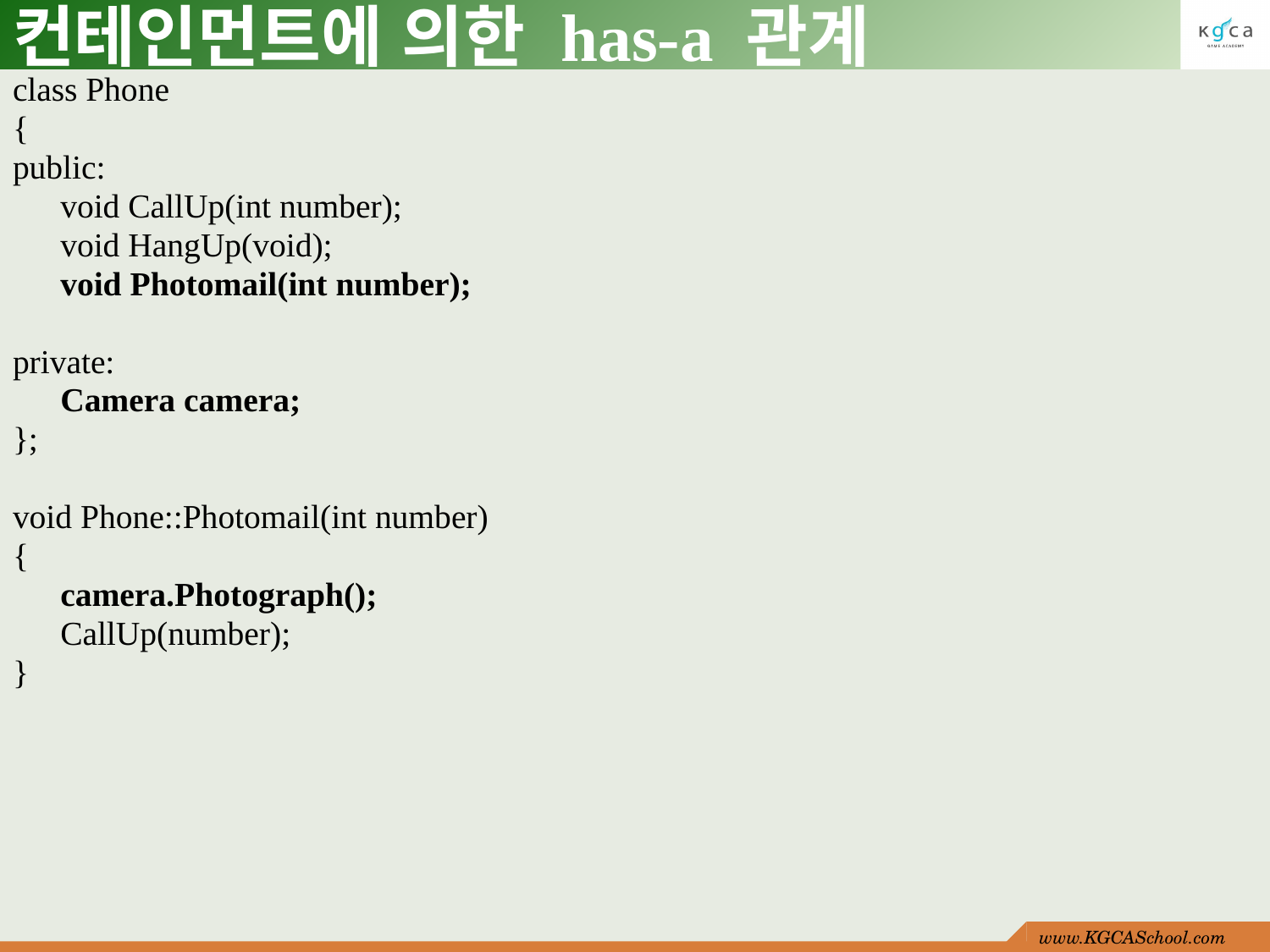

# 컨테인먼트에 의한 has-a 관계
class Phone
{
public:
	void CallUp(int number);
	void HangUp(void);
	void Photomail(int number);

private:
	Camera camera;
};

void Phone::Photomail(int number)
{
	camera.Photograph();
	CallUp(number);
}